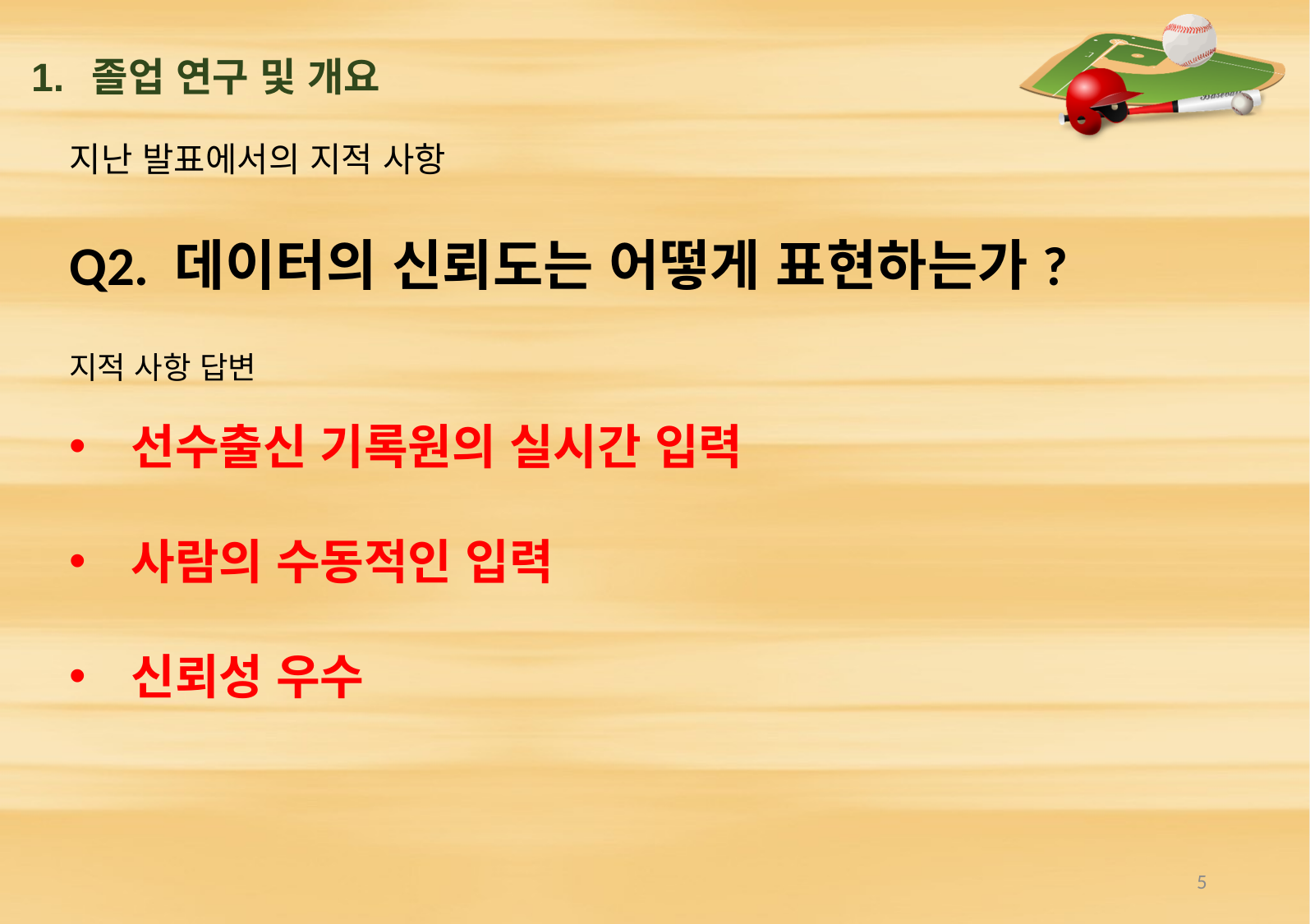

1. 졸업 연구 및 개요
지난 발표에서의 지적 사항
Q2. 데이터의 신뢰도는 어떻게 표현하는가?
지적 사항 답변
선수출신 기록원의 실시간 입력

사람의 수동적인 입력

신뢰성 우수

5